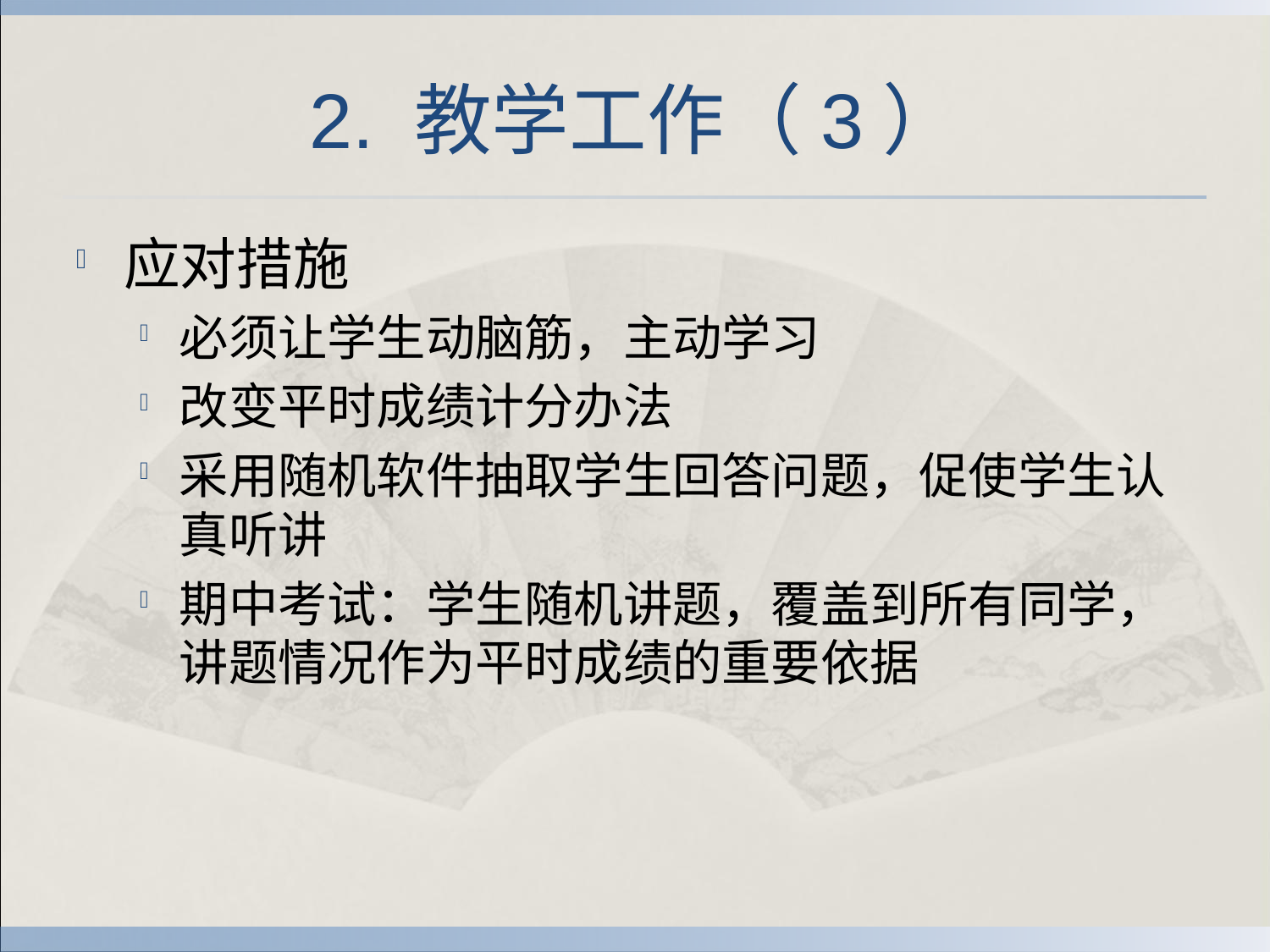

# 2. 教学工作（3）
应对措施
必须让学生动脑筋，主动学习
改变平时成绩计分办法
采用随机软件抽取学生回答问题，促使学生认真听讲
期中考试：学生随机讲题，覆盖到所有同学，讲题情况作为平时成绩的重要依据